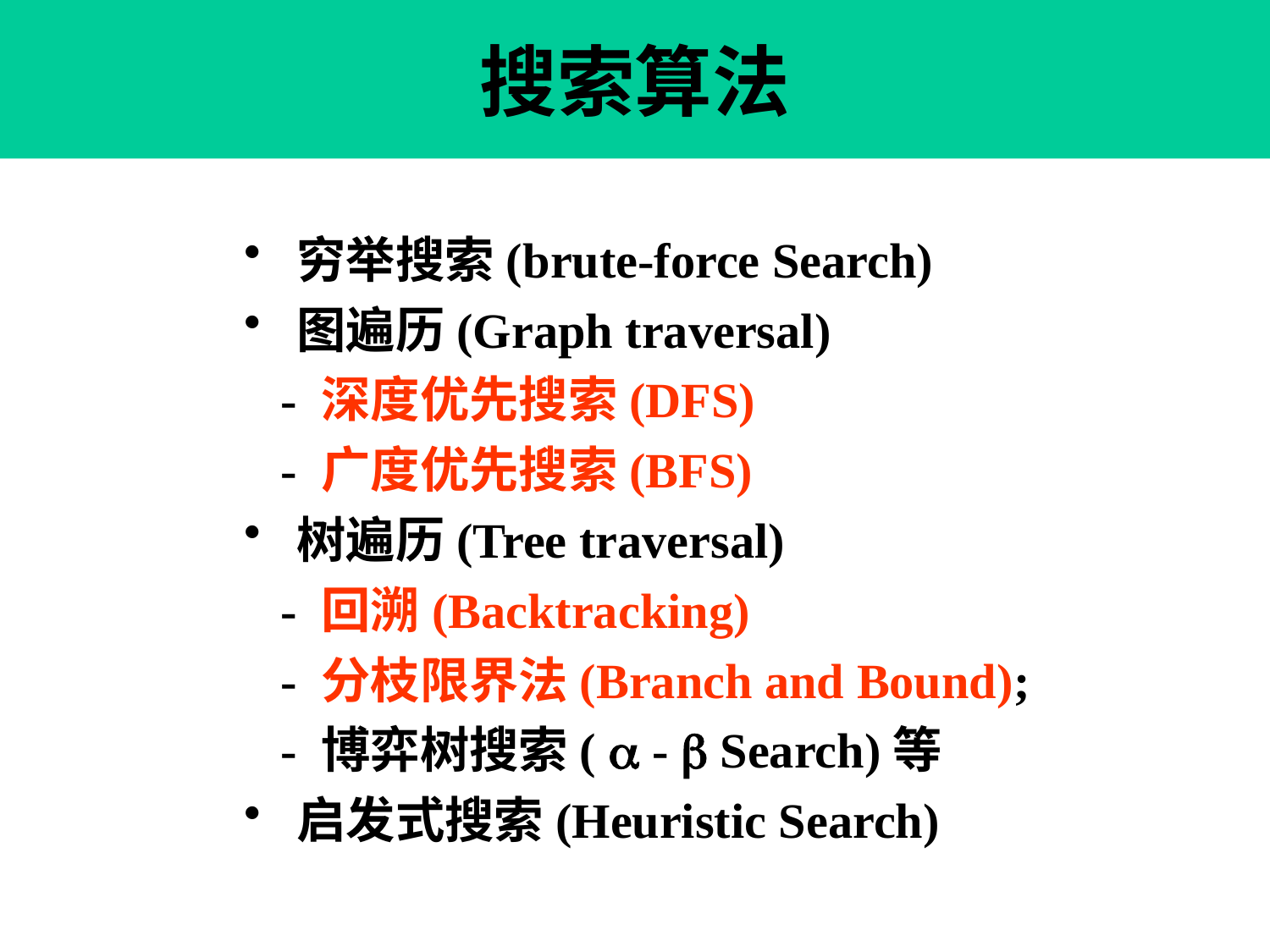

# 搜索算法
 穷举搜索(brute-force Search)
 图遍历(Graph traversal)
   - 深度优先搜索(DFS)
   - 广度优先搜索(BFS)
 树遍历(Tree traversal)
   - 回溯(Backtracking)
   - 分枝限界法(Branch and Bound);
   - 博弈树搜索( α - β Search)等
 启发式搜索(Heuristic Search)